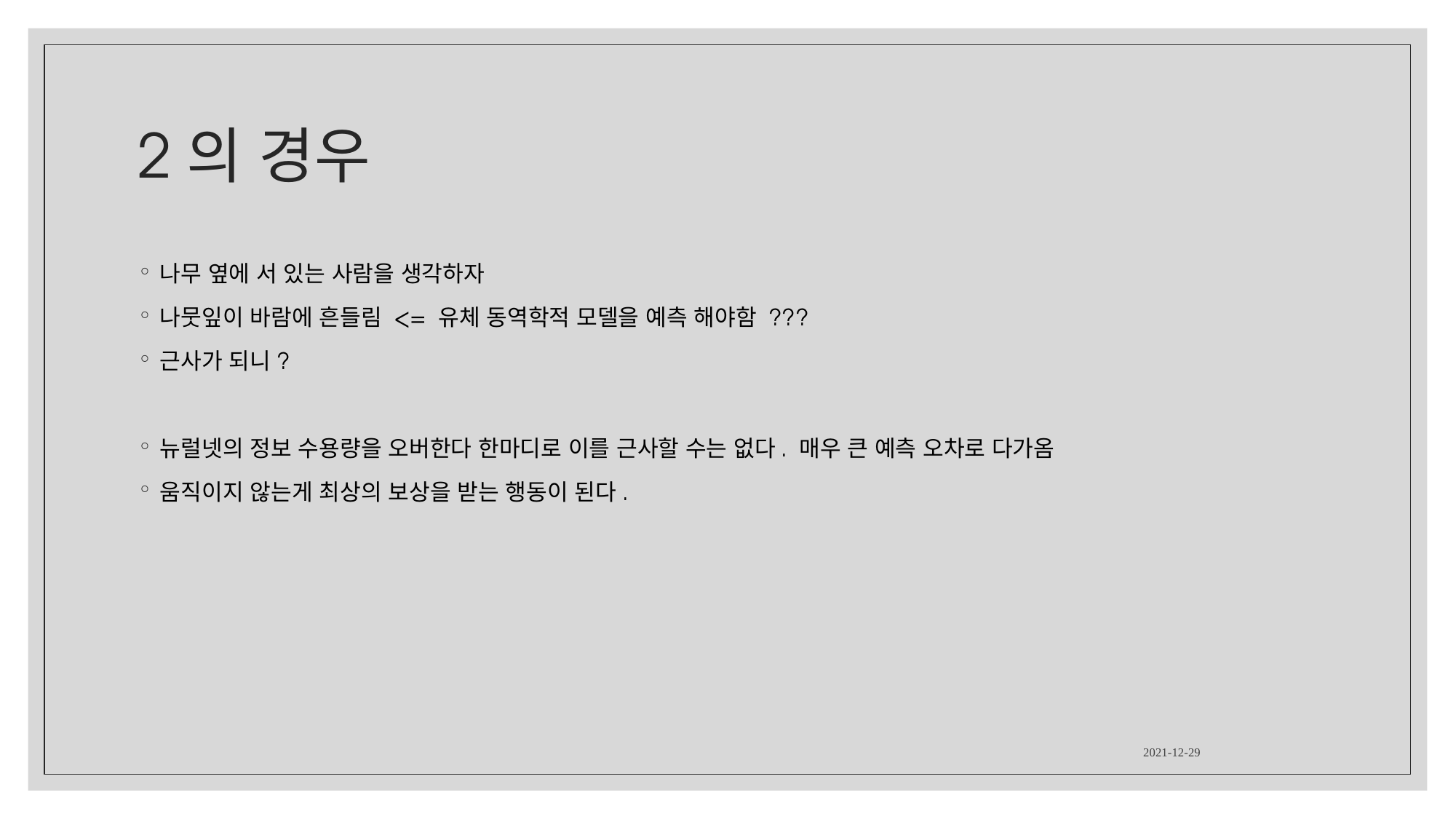

# 2의 경우
나무 옆에 서 있는 사람을 생각하자
나뭇잎이 바람에 흔들림 <= 유체 동역학적 모델을 예측 해야함 ???
근사가 되니?

뉴럴넷의 정보 수용량을 오버한다 한마디로 이를 근사할 수는 없다. 매우 큰 예측 오차로 다가옴
움직이지 않는게 최상의 보상을 받는 행동이 된다.
2021-12-29